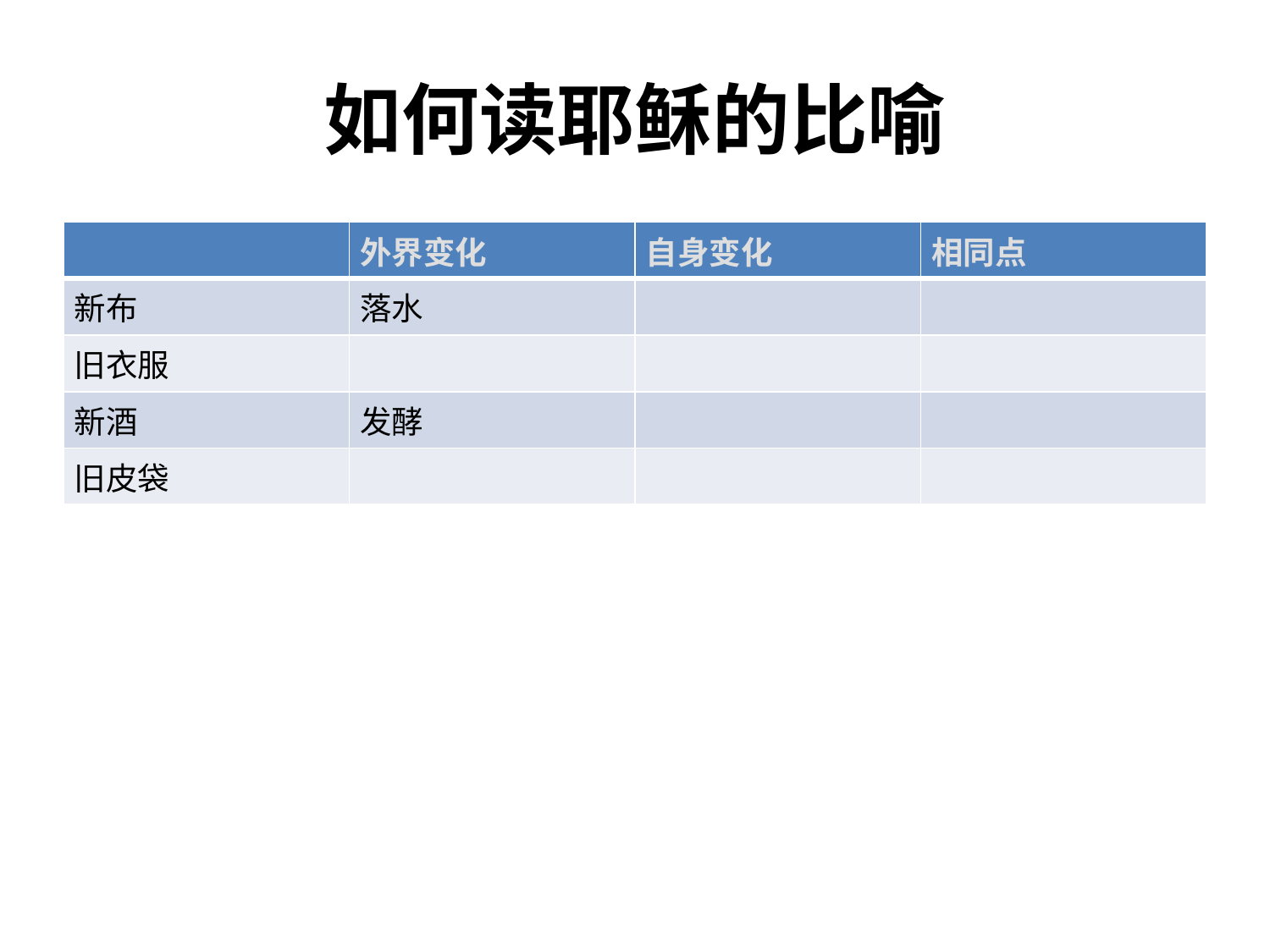

# 如何读耶稣的比喻
|  | 外界变化 | 自身变化 | 相同点 |
| --- | --- | --- | --- |
| 新布 | 落水 |  |  |
| 旧衣服 |  |  |  |
| 新酒 | 发酵 |  |  |
| 旧皮袋 |  |  |  |